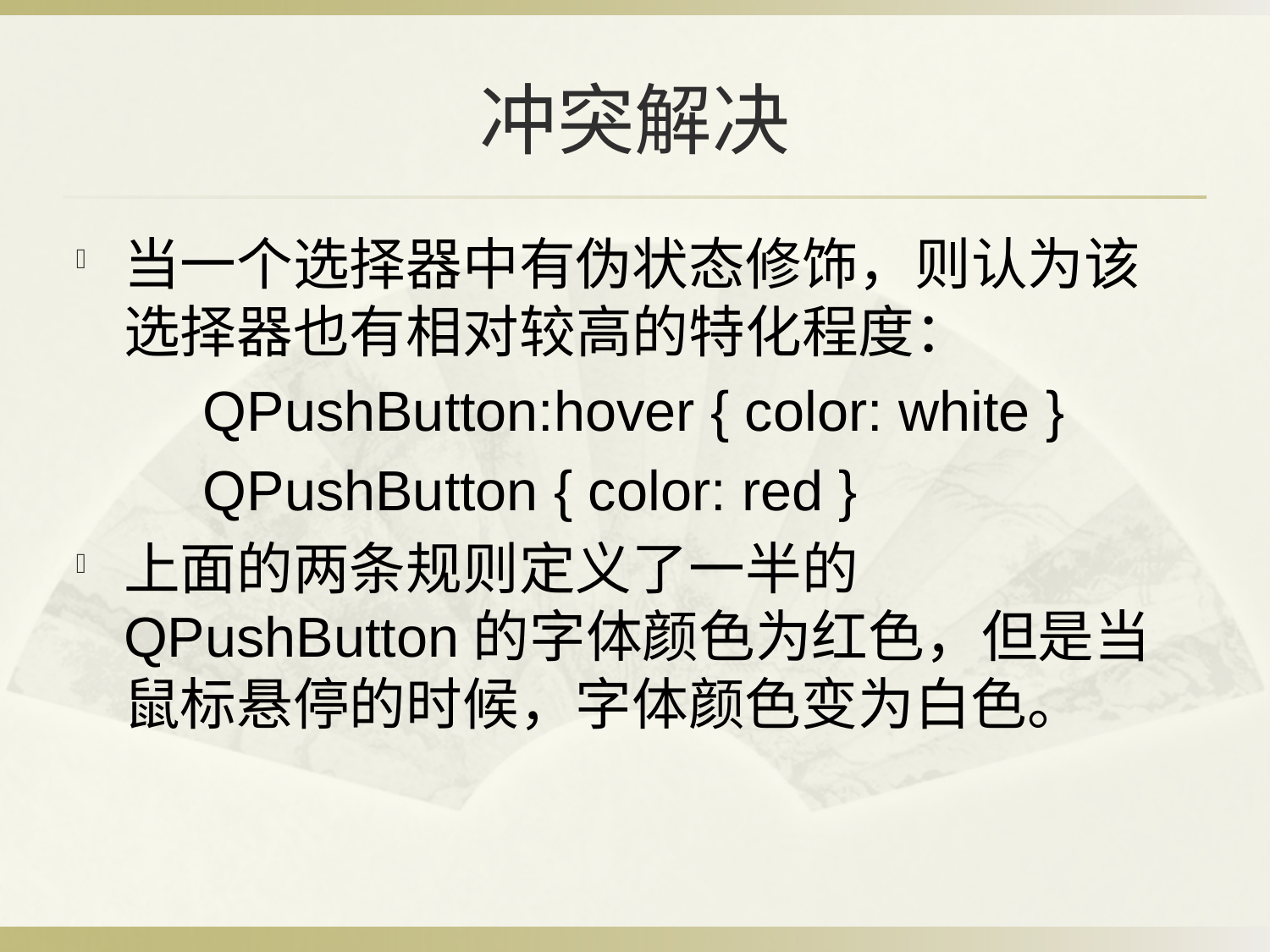

# 冲突解决
当一个选择器中有伪状态修饰，则认为该选择器也有相对较高的特化程度：
 	QPushButton:hover { color: white }
	QPushButton { color: red }
上面的两条规则定义了一半的QPushButton的字体颜色为红色，但是当鼠标悬停的时候，字体颜色变为白色。